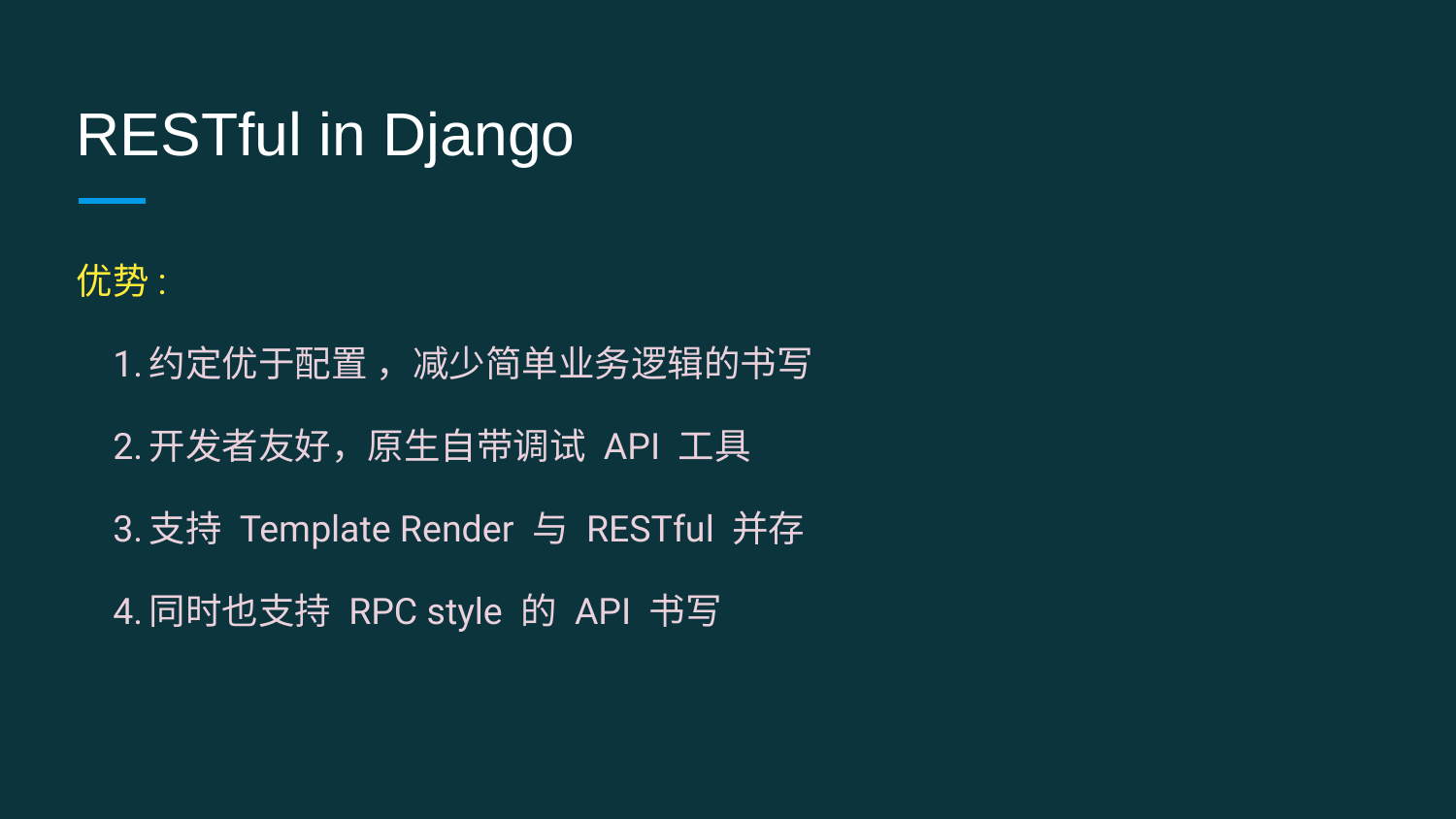

# RESTful in Django
优势:
约定优于配置 ，减少简单业务逻辑的书写
开发者友好，原生自带调试 API 工具
支持 Template Render 与 RESTful 并存
同时也支持 RPC style 的 API 书写